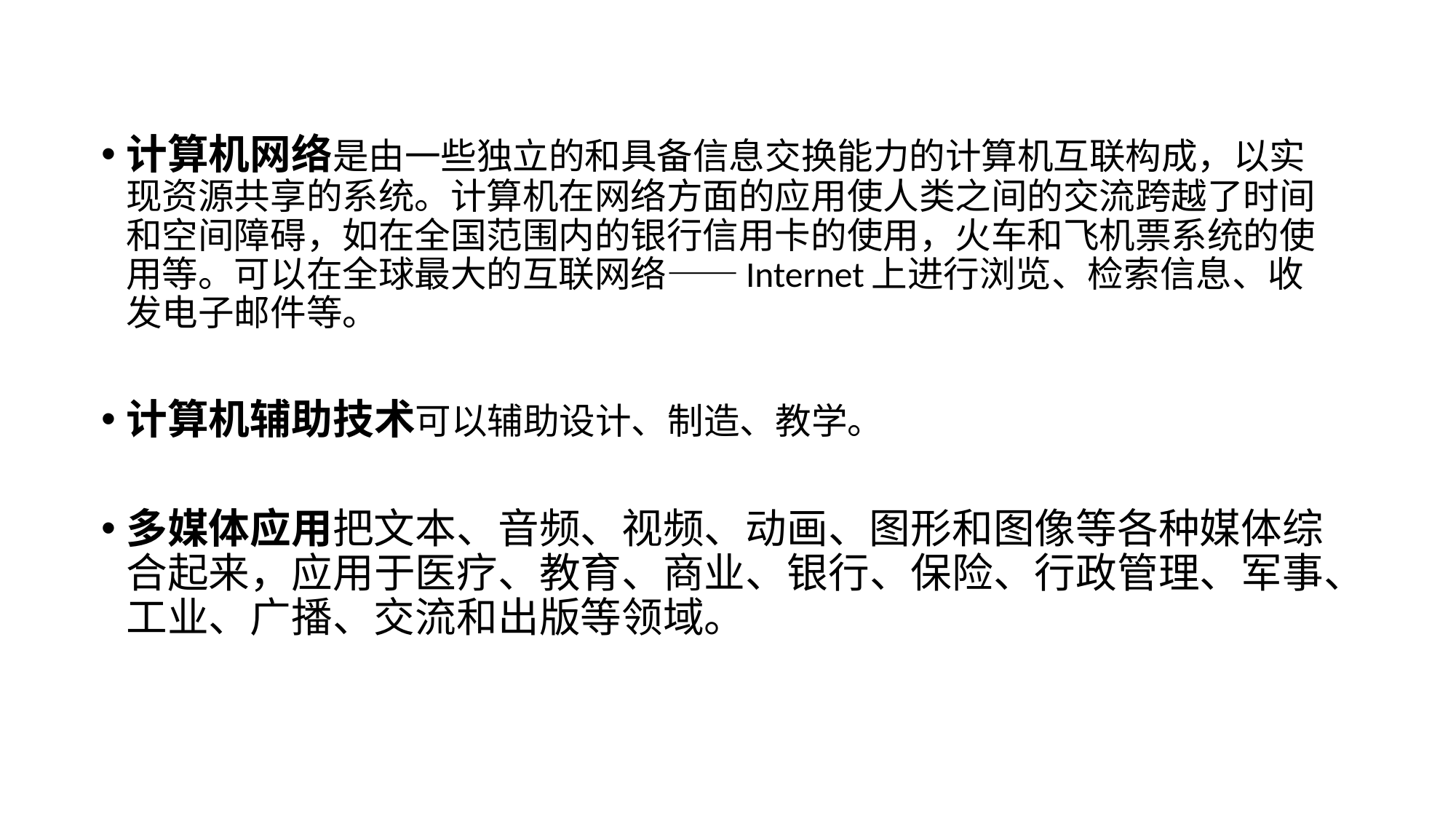

计算机网络是由一些独立的和具备信息交换能力的计算机互联构成，以实现资源共享的系统。计算机在网络方面的应用使人类之间的交流跨越了时间和空间障碍，如在全国范围内的银行信用卡的使用，火车和飞机票系统的使用等。可以在全球最大的互联网络——Internet上进行浏览、检索信息、收发电子邮件等。

计算机辅助技术可以辅助设计、制造、教学。

多媒体应用把文本、音频、视频、动画、图形和图像等各种媒体综合起来，应用于医疗、教育、商业、银行、保险、行政管理、军事、工业、广播、交流和出版等领域。